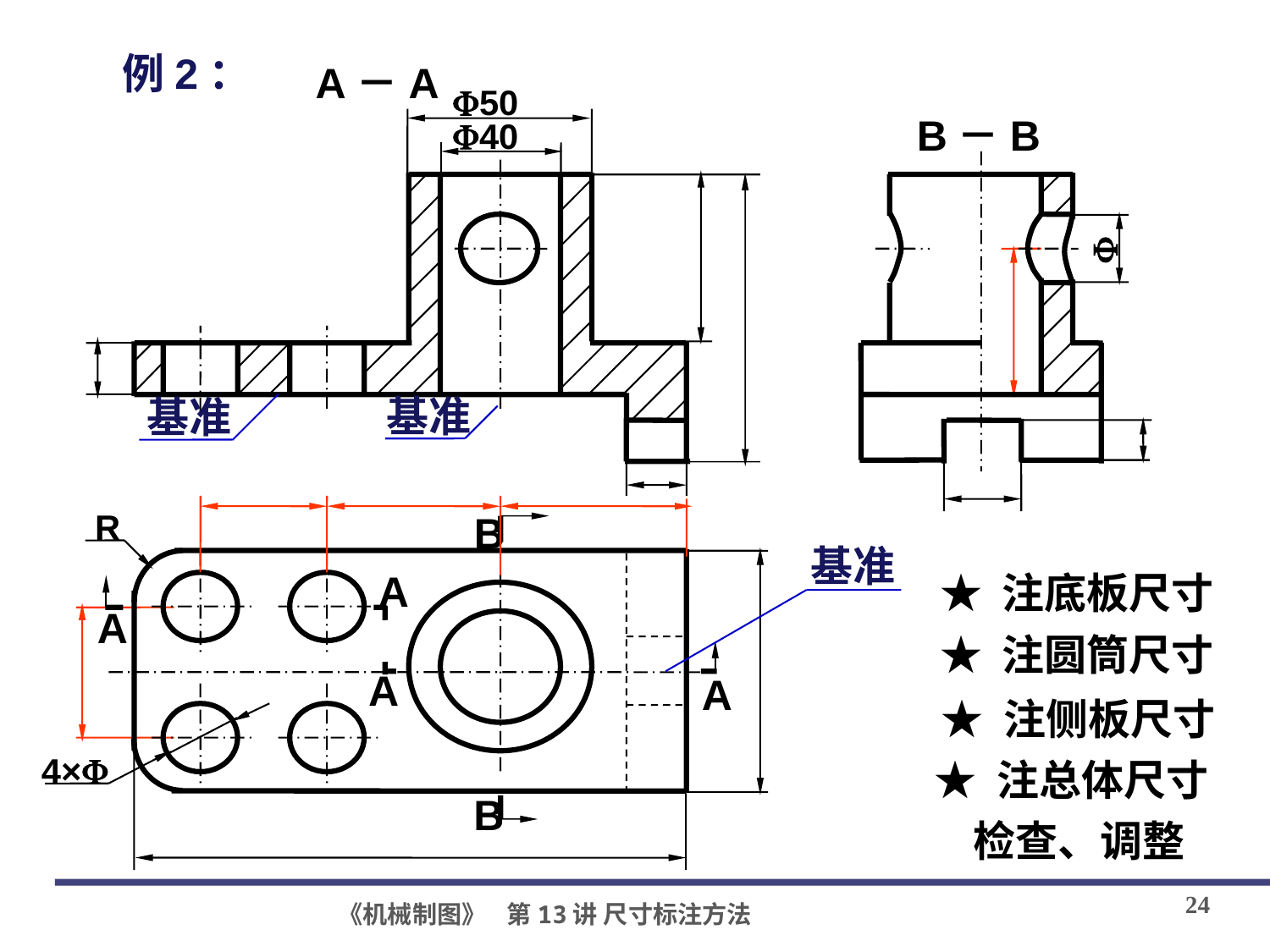

例2：
A－A

B－B

B

B

A

A

A

A

Φ50

Φ40

Φ

基准

基准

R

基准

★ 注底板尺寸

★ 注圆筒尺寸
★ 注侧板尺寸

4×Φ
★ 注总体尺寸
   检查、调整

24